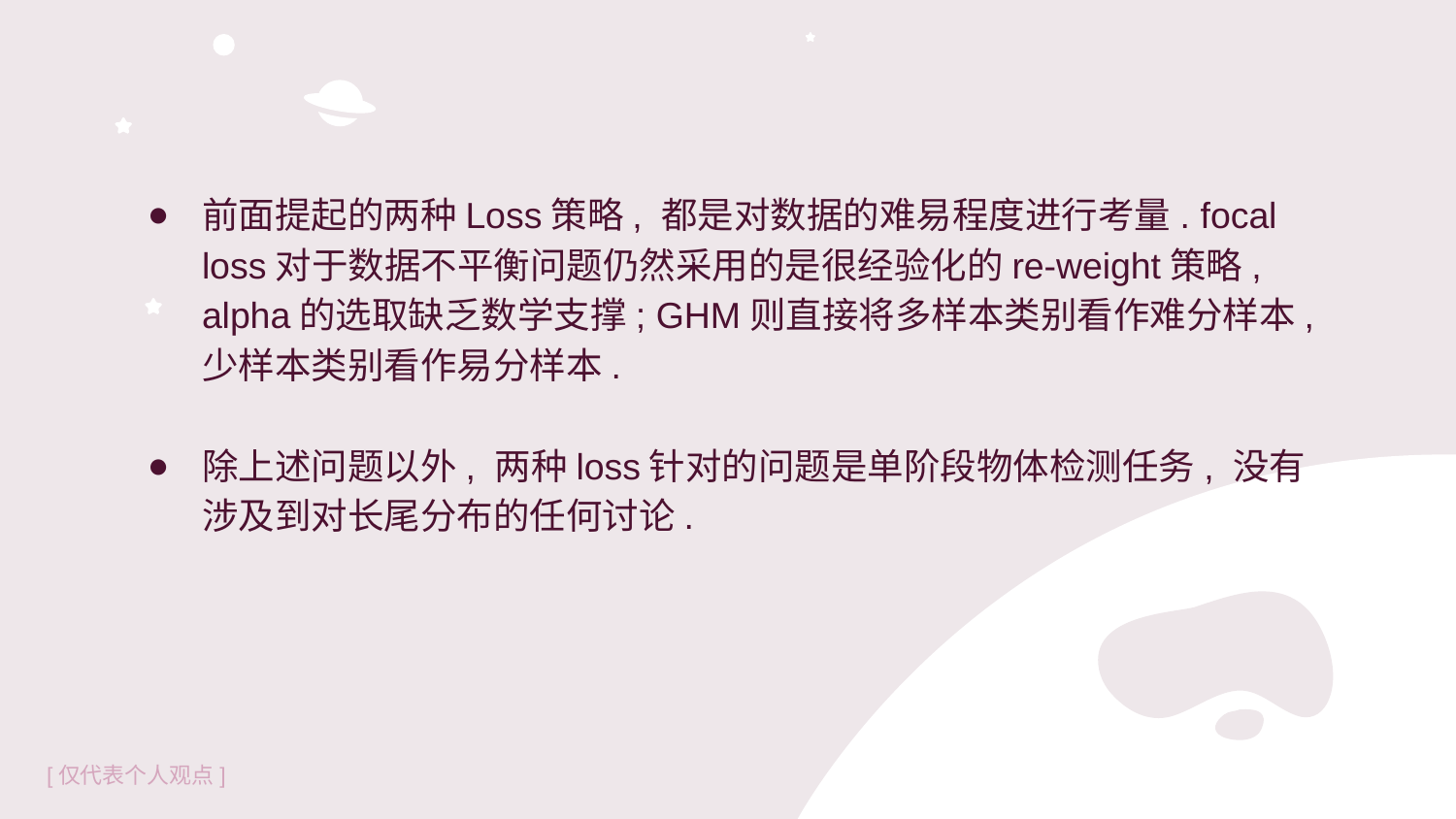

前面提起的两种Loss策略, 都是对数据的难易程度进行考量. focal loss对于数据不平衡问题仍然采用的是很经验化的re-weight策略, alpha的选取缺乏数学支撑; GHM则直接将多样本类别看作难分样本, 少样本类别看作易分样本.

除上述问题以外, 两种loss针对的问题是单阶段物体检测任务, 没有涉及到对长尾分布的任何讨论.

[仅代表个人观点]